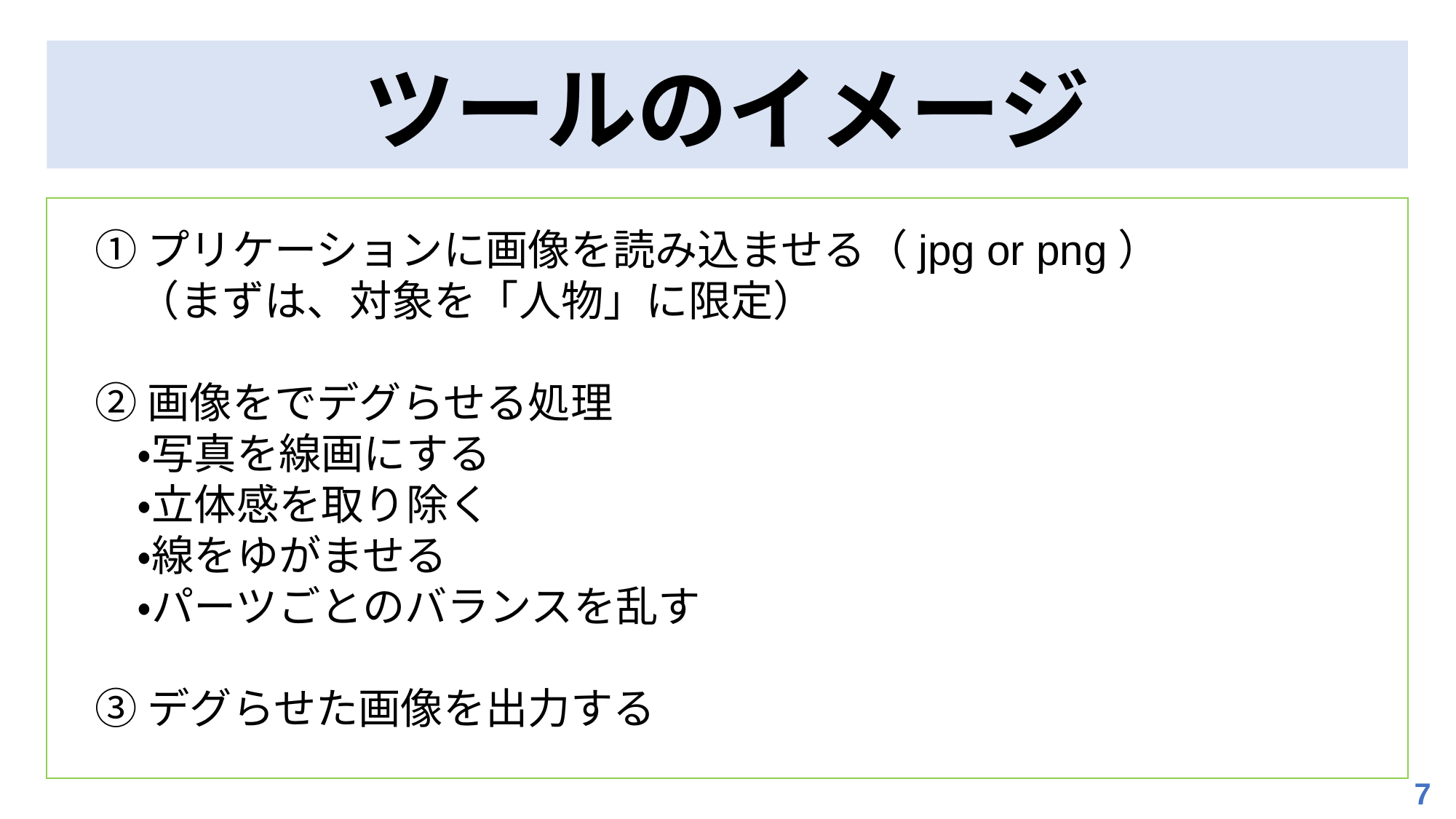

# ツールのイメージ

①プリケーションに画像を読み込ませる（jpg or png）
　（まずは、対象を「人物」に限定）

②画像をでデグらせる処理
　・写真を線画にする
　・立体感を取り除く
　・線をゆがませる
　・パーツごとのバランスを乱す

③デグらせた画像を出力する
7